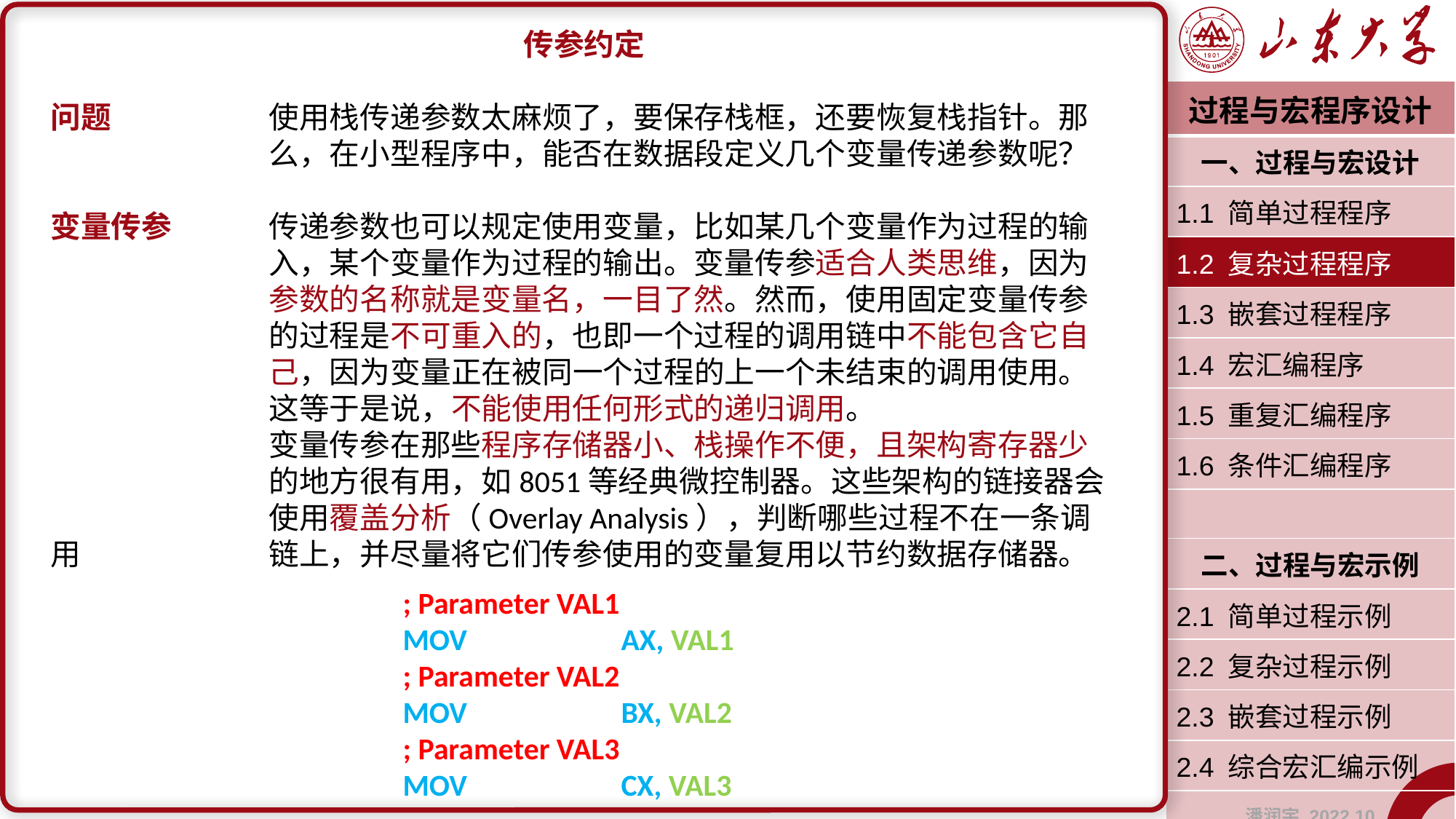

传参约定

问题		使用栈传递参数太麻烦了，要保存栈框，还要恢复栈指针。那		么，在小型程序中，能否在数据段定义几个变量传递参数呢？

变量传参	传递参数也可以规定使用变量，比如某几个变量作为过程的输		入，某个变量作为过程的输出。变量传参适合人类思维，因为		参数的名称就是变量名，一目了然。然而，使用固定变量传参		的过程是不可重入的，也即一个过程的调用链中不能包含它自		己，因为变量正在被同一个过程的上一个未结束的调用使用。		这等于是说，不能使用任何形式的递归调用。
		变量传参在那些程序存储器小、栈操作不便，且架构寄存器少		的地方很有用，如8051等经典微控制器。这些架构的链接器会		使用覆盖分析（Overlay Analysis），判断哪些过程不在一条调用		链上，并尽量将它们传参使用的变量复用以节约数据存储器。
| 过程与宏程序设计 |
| --- |
| 一、过程与宏设计 |
| 1.1 简单过程程序 |
| 1.2 复杂过程程序 |
| 1.3 嵌套过程程序 |
| 1.4 宏汇编程序 |
| 1.5 重复汇编程序 |
| 1.6 条件汇编程序 |
|  |
| 二、过程与宏示例 |
| 2.1 简单过程示例 |
| 2.2 复杂过程示例 |
| 2.3 嵌套过程示例 |
| 2.4 综合宏汇编示例 |
| 潘润宇 2022.10 |
; Parameter VAL1
MOV		AX, VAL1
; Parameter VAL2
MOV		BX, VAL2
; Parameter VAL3
MOV		CX, VAL3